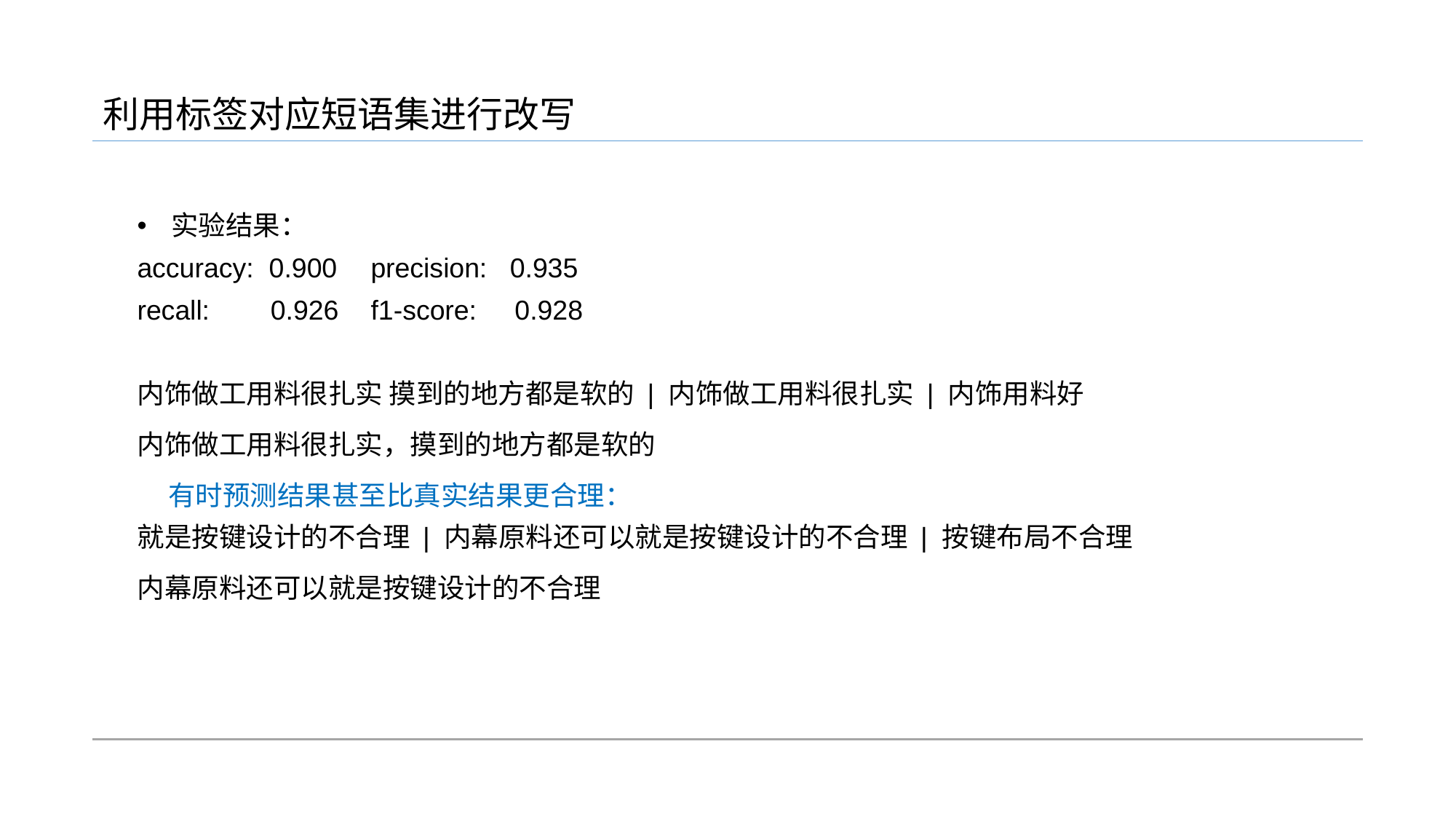

利用标签对应短语集进行改写

实验结果：
accuracy:  0.900	  precision:   0.935
recall:        0.926	  f1-score:     0.928

内饰做工用料很扎实 摸到的地方都是软的 | 内饰做工用料很扎实 | 内饰用料好
内饰做工用料很扎实，摸到的地方都是软的
    有时预测结果甚至比真实结果更合理：
就是按键设计的不合理 | 内幕原料还可以就是按键设计的不合理 | 按键布局不合理
内幕原料还可以就是按键设计的不合理